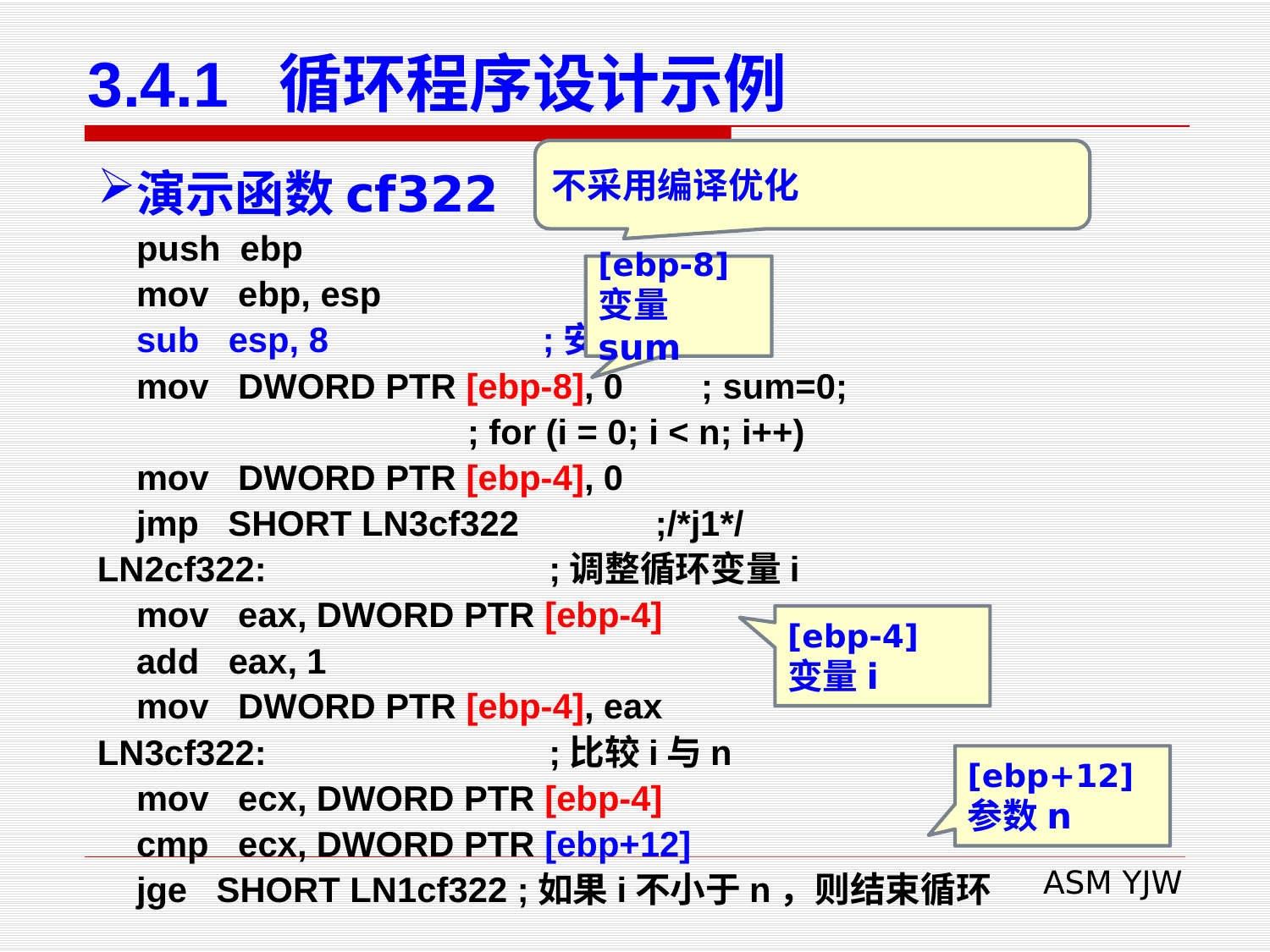

# 3.4.1  循环程序设计示例
不采用编译优化
演示函数cf322
    push  ebp
    mov   ebp, esp
    sub   esp, 8                      ;安排局部变量
    mov   DWORD PTR [ebp-8], 0        ; sum=0;
                                      ; for (i = 0; i < n; i++)
    mov   DWORD PTR [ebp-4], 0
    jmp   SHORT LN3cf322              ;/*j1*/
LN2cf322:                             ;调整循环变量i
    mov   eax, DWORD PTR [ebp-4]
    add   eax, 1
    mov   DWORD PTR [ebp-4], eax
LN3cf322:                             ;比较i与n
    mov   ecx, DWORD PTR [ebp-4]
    cmp   ecx, DWORD PTR [ebp+12]
    jge   SHORT LN1cf322 ;如果i不小于n，则结束循环
[ebp-8]
变量sum
[ebp-4]
变量i
[ebp+12]
参数n